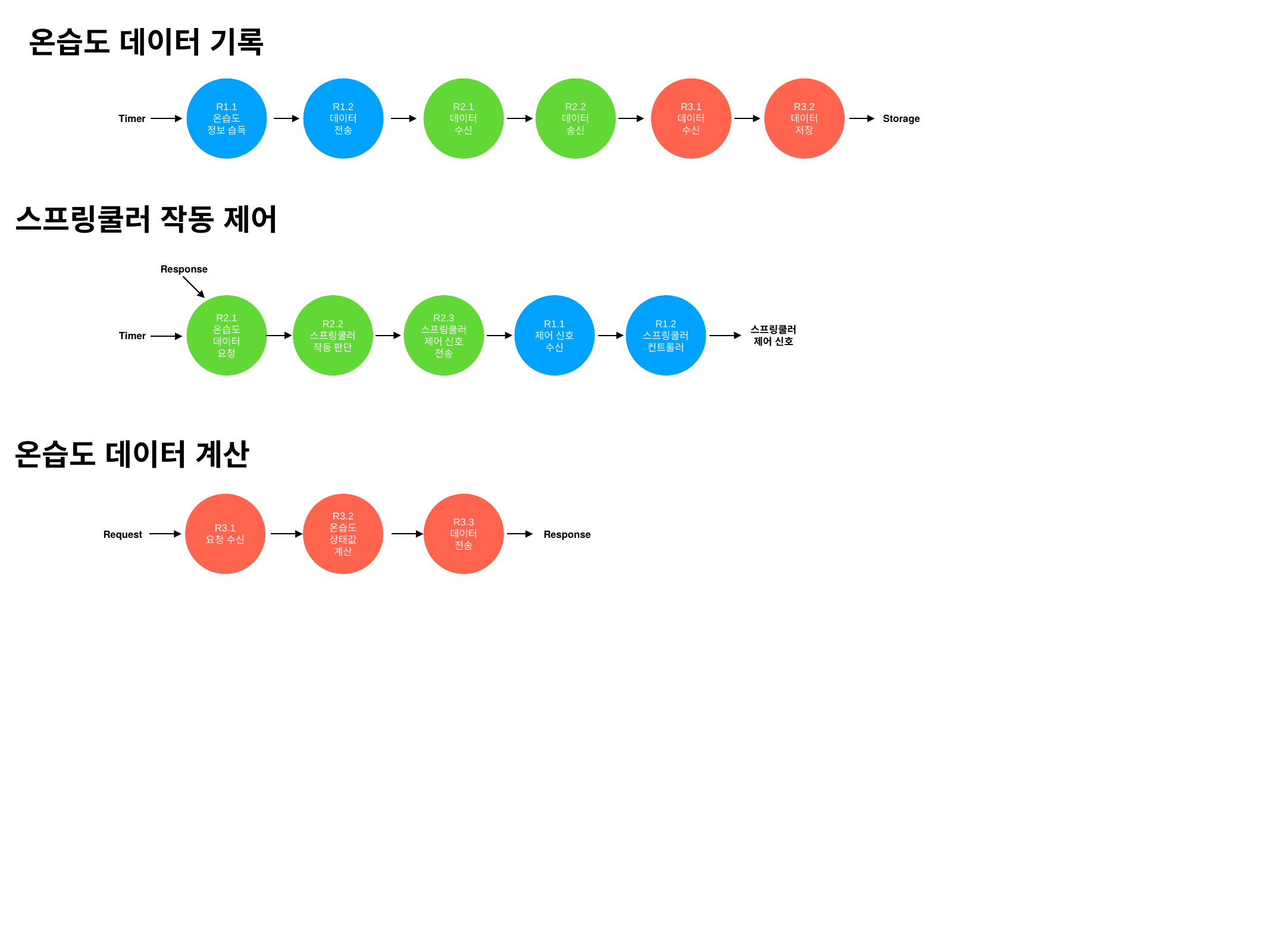

온습도 데이터 기록
R1.1
온습도 정보 습득
R1.2
데이터 전송
R2.1
데이터 수신
R2.2
데이터 송신
R3.1
데이터 수신
R3.2
데이터 저장
Timer
Storage

스프링쿨러 작동 제어
Response

R2.1
온습도 데이터
요청
R2.2
스프링쿨러
작동 판단
R2.3
스프링쿨러
제어 신호 전송
R1.1
제어 신호 수신
R1.2
스프링쿨러
컨트롤러
스프링쿨러
제어 신호
Timer

온습도 데이터 계산
R3.1
요청 수신
R3.2
온습도 상태값
계산
R3.3
데이터 전송
Request
Response